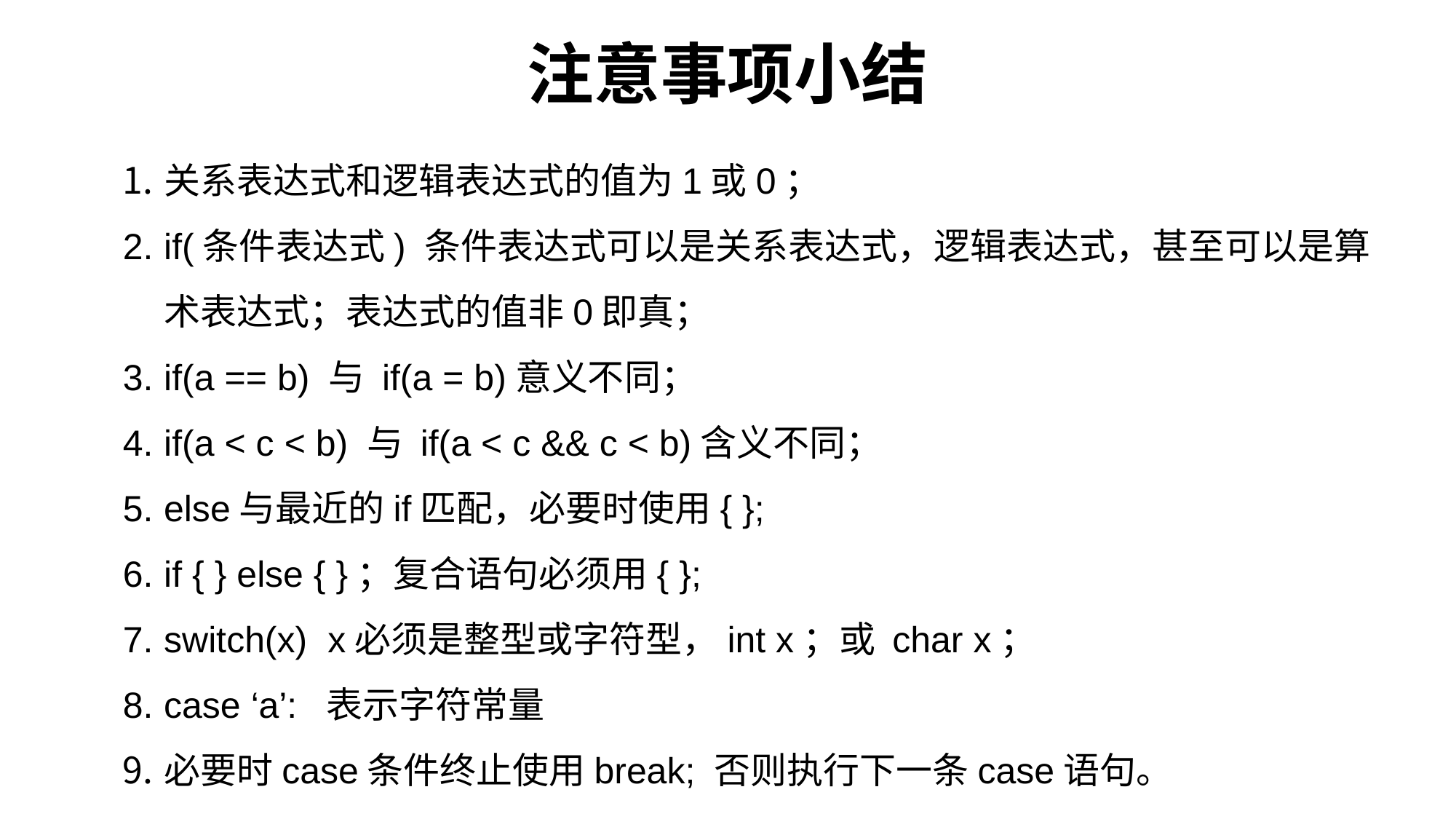

# 注意事项小结
关系表达式和逻辑表达式的值为1或0；
if(条件表达式) 条件表达式可以是关系表达式，逻辑表达式，甚至可以是算术表达式；表达式的值非0即真；
if(a == b) 与 if(a = b)意义不同；
if(a < c < b) 与 if(a < c && c < b)含义不同；
else与最近的if匹配，必要时使用{ };
if { } else { }；复合语句必须用{ };
switch(x)  x必须是整型或字符型，int x；或 char x；
case ‘a’:  表示字符常量
必要时case条件终止使用break; 否则执行下一条case语句。